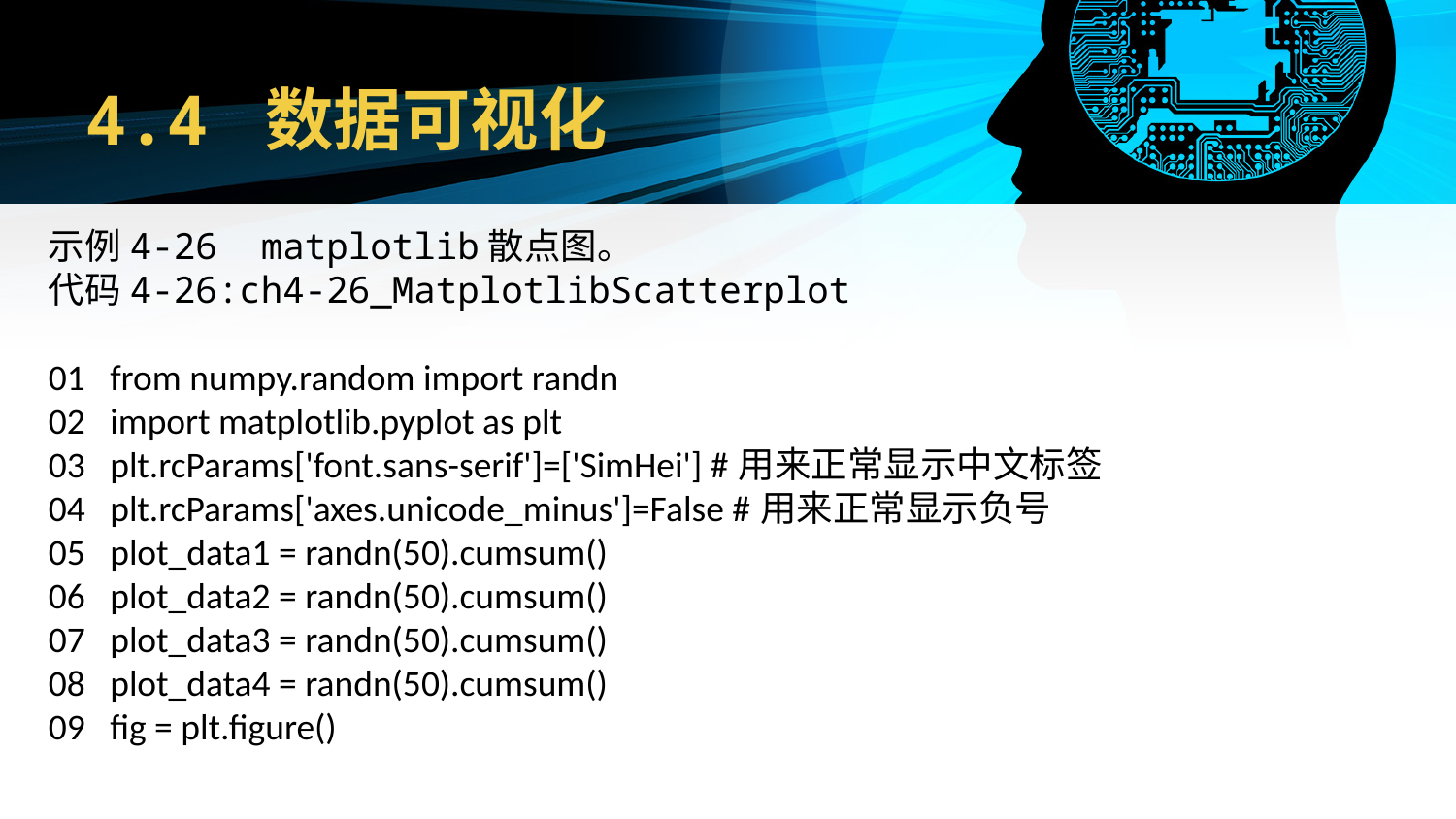

# 4.4 数据可视化
示例4-26  matplotlib散点图。
代码4-26:ch4-26_MatplotlibScatterplot

01   from numpy.random import randn
02   import matplotlib.pyplot as plt
03   plt.rcParams['font.sans-serif']=['SimHei'] #用来正常显示中文标签
04   plt.rcParams['axes.unicode_minus']=False #用来正常显示负号
05   plot_data1 = randn(50).cumsum()
06   plot_data2 = randn(50).cumsum()
07   plot_data3 = randn(50).cumsum()
08   plot_data4 = randn(50).cumsum()
09   fig = plt.figure()